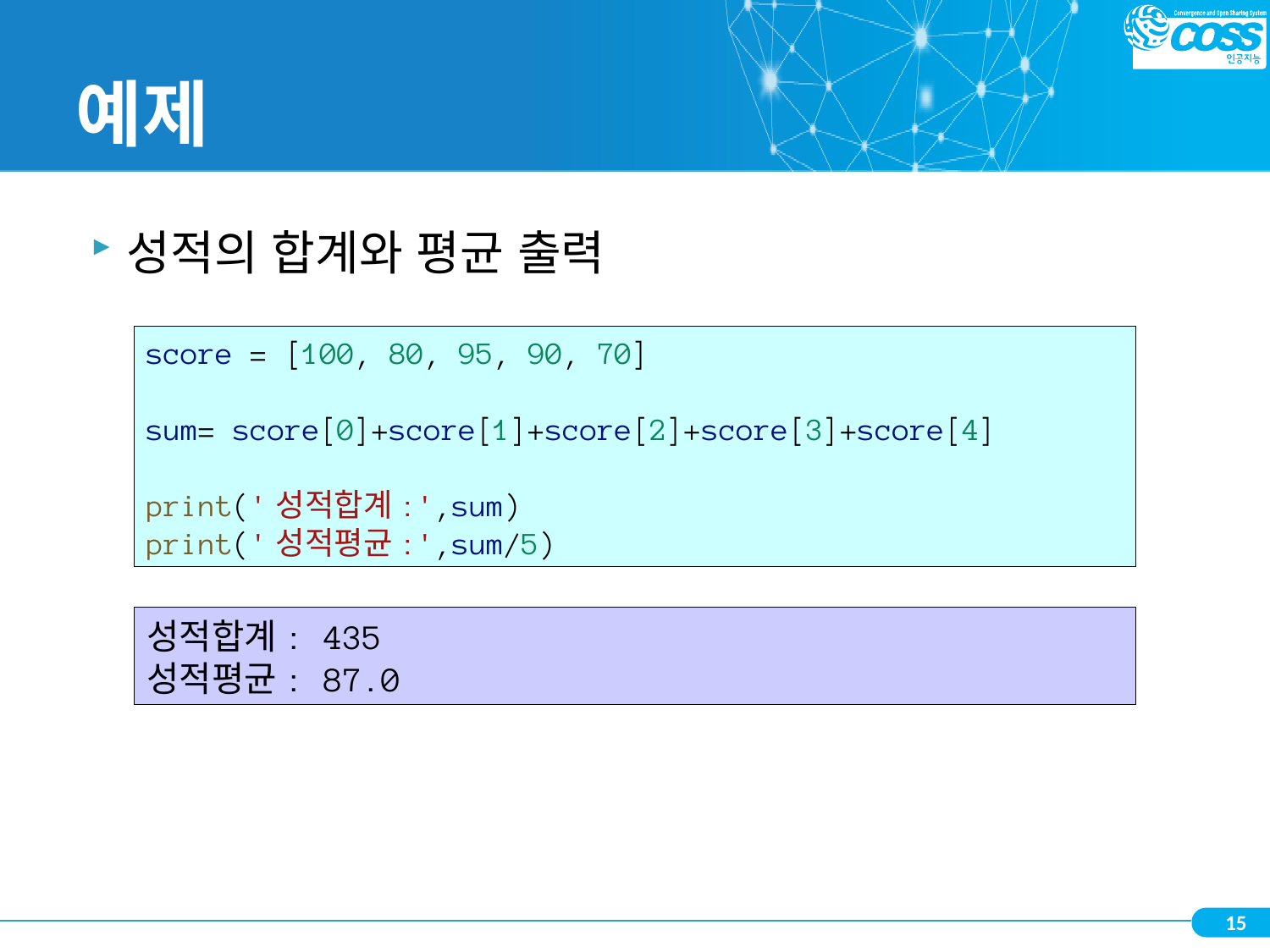

# 예제
성적의 합계와 평균 출력
score = [100, 80, 95, 90, 70]
sum= score[0]+score[1]+score[2]+score[3]+score[4]
print('성적합계:',sum)
print('성적평균:',sum/5)
성적합계: 435
성적평균: 87.0